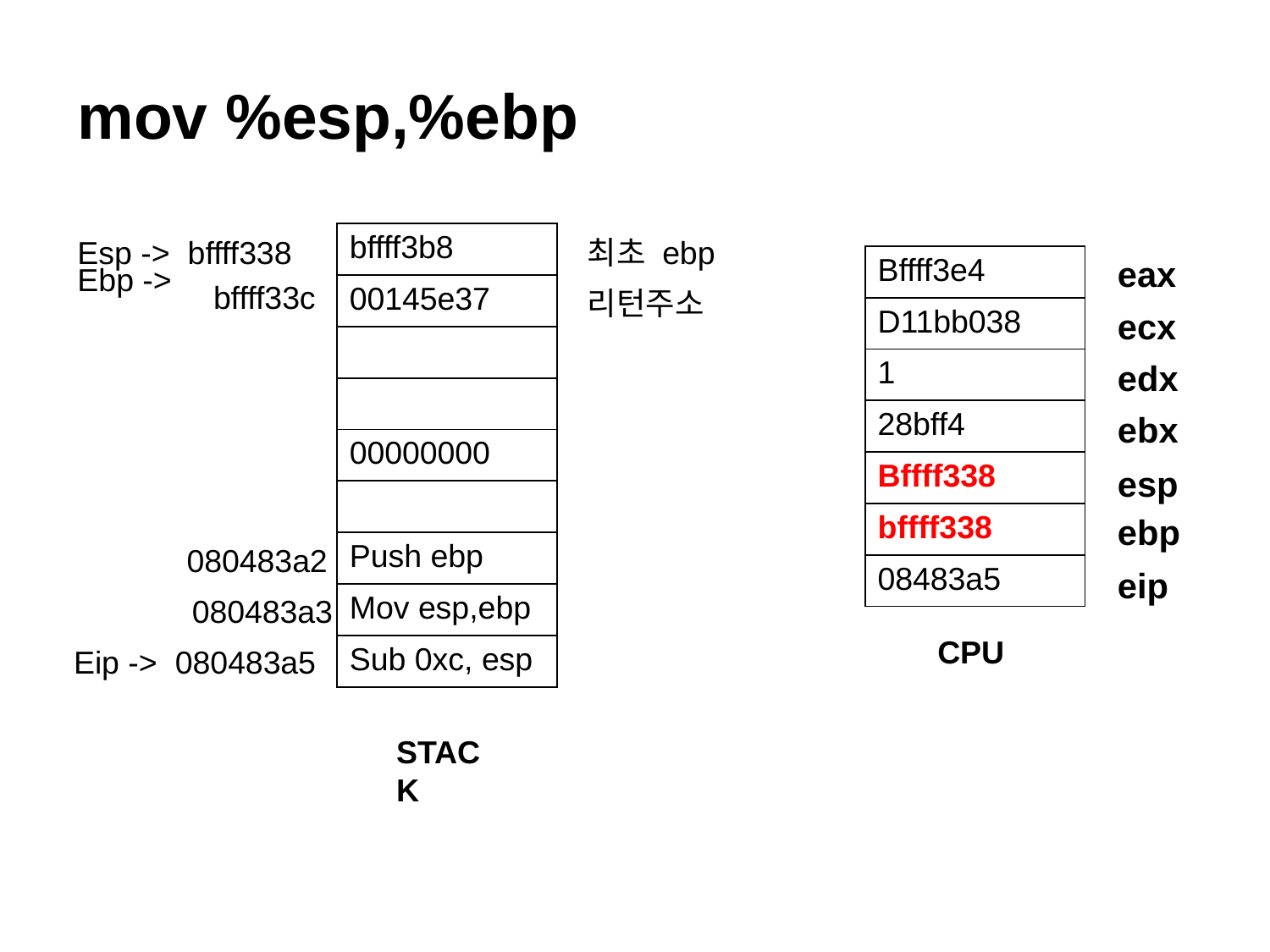

mov %esp,%ebp
| bffff3b8 |
| --- |
| 00145e37 |
|  |
|  |
| 00000000 |
|  |
| Push ebp |
| Mov esp,ebp |
| Sub 0xc, esp |
Esp ->  bffff338
최초 ebp
| Bffff3e4 |
| --- |
| D11bb038 |
| 1 |
| 28bff4 |
| Bffff338 |
| bffff338 |
| 08483a5 |
eax
Ebp ->
bffff33c
리턴주소
ecx
edx
ebx
esp
ebp
080483a2
eip
	080483a3
CPU
Eip ->  080483a5
STACK